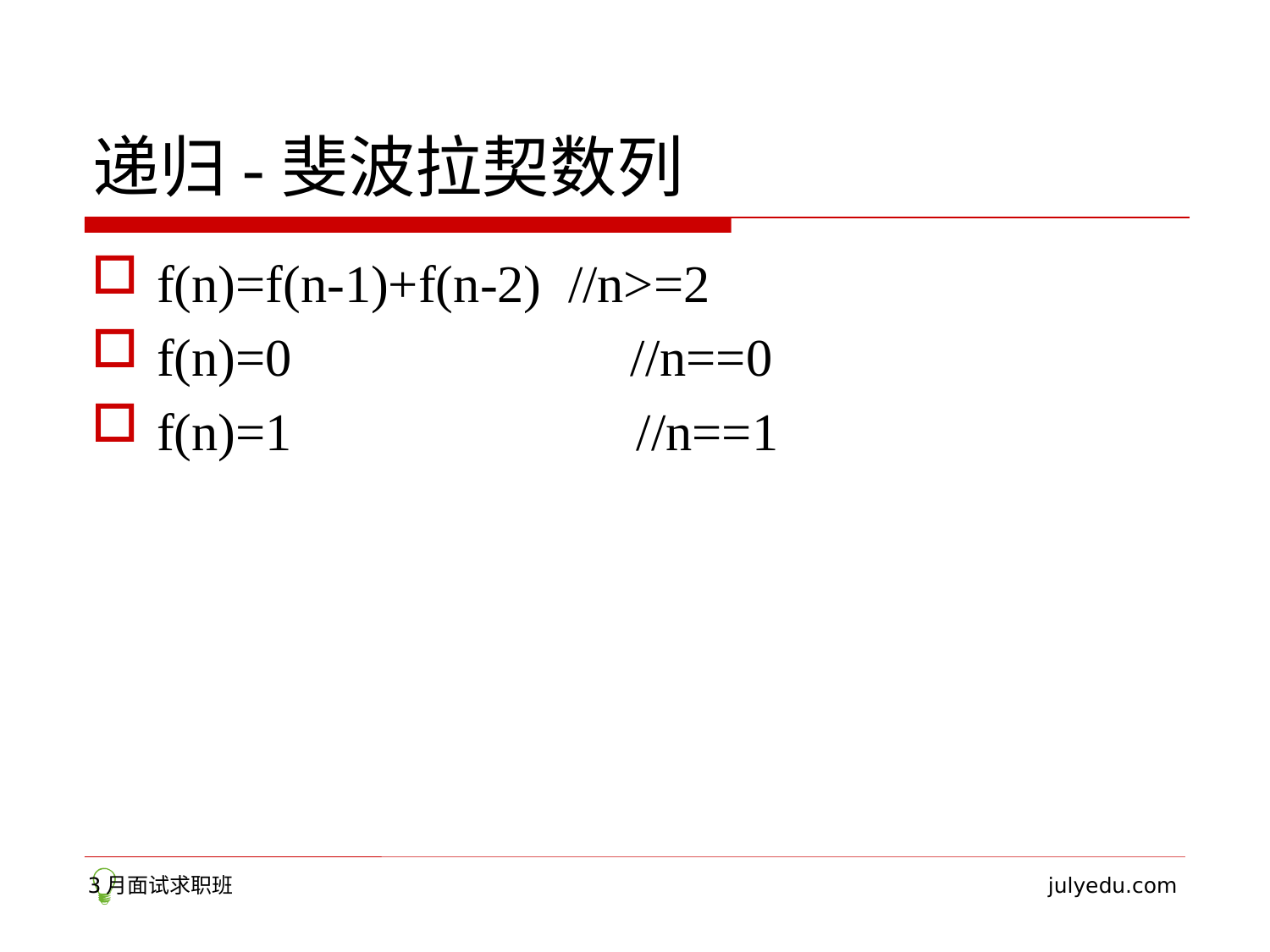

# 递归-斐波拉契数列
f(n)=f(n-1)+f(n-2)  //n>=2
f(n)=0		       //n==0
f(n)=1	                 //n==1
3月面试求职班
julyedu.com